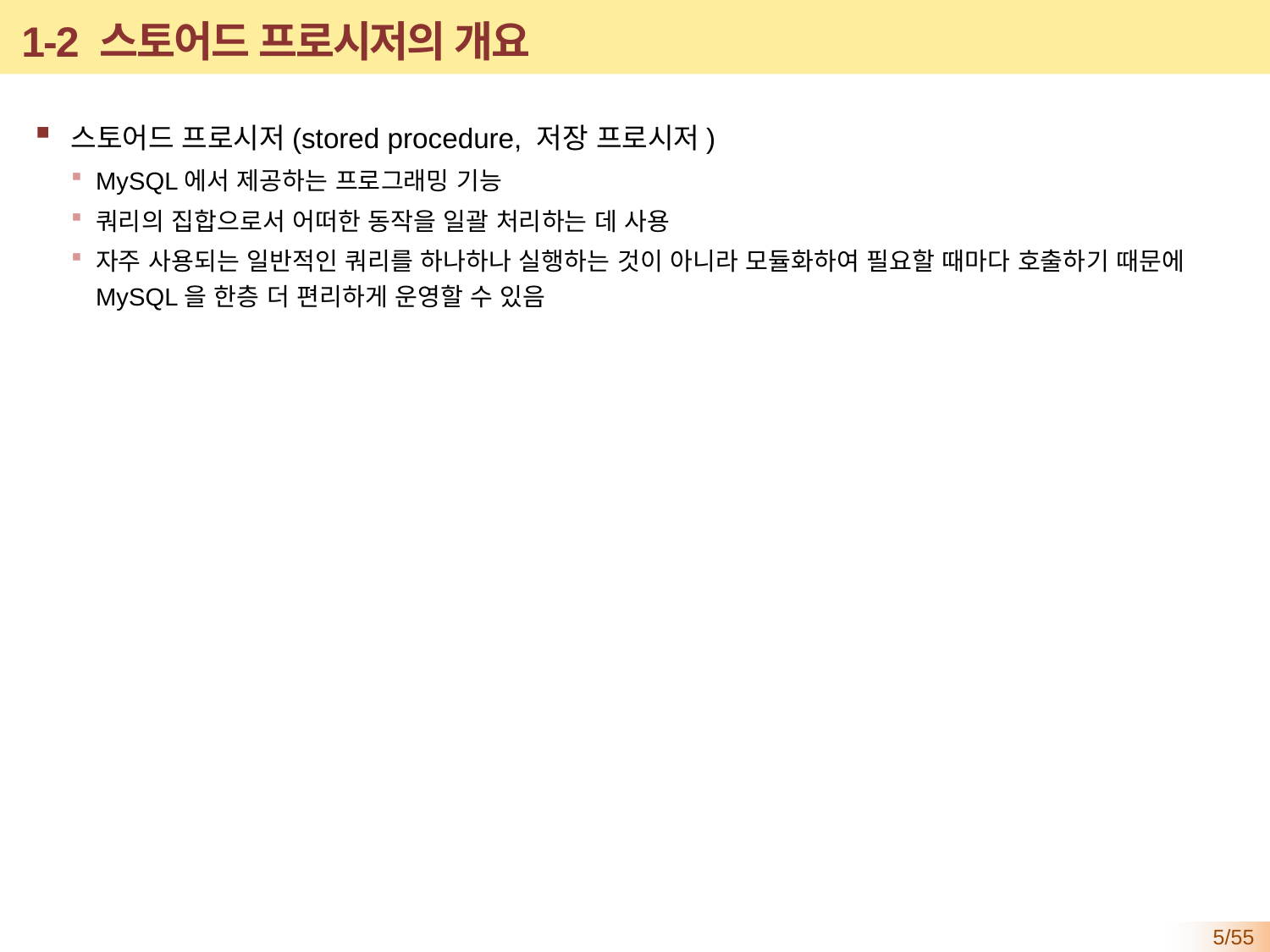

# 1-2 스토어드 프로시저의 개요
스토어드 프로시저(stored procedure, 저장 프로시저)
MySQL에서 제공하는 프로그래밍 기능
쿼리의 집합으로서 어떠한 동작을 일괄 처리하는 데 사용
자주 사용되는 일반적인 쿼리를 하나하나 실행하는 것이 아니라 모듈화하여 필요할 때마다 호출하기 때문에 MySQL을 한층 더 편리하게 운영할 수 있음